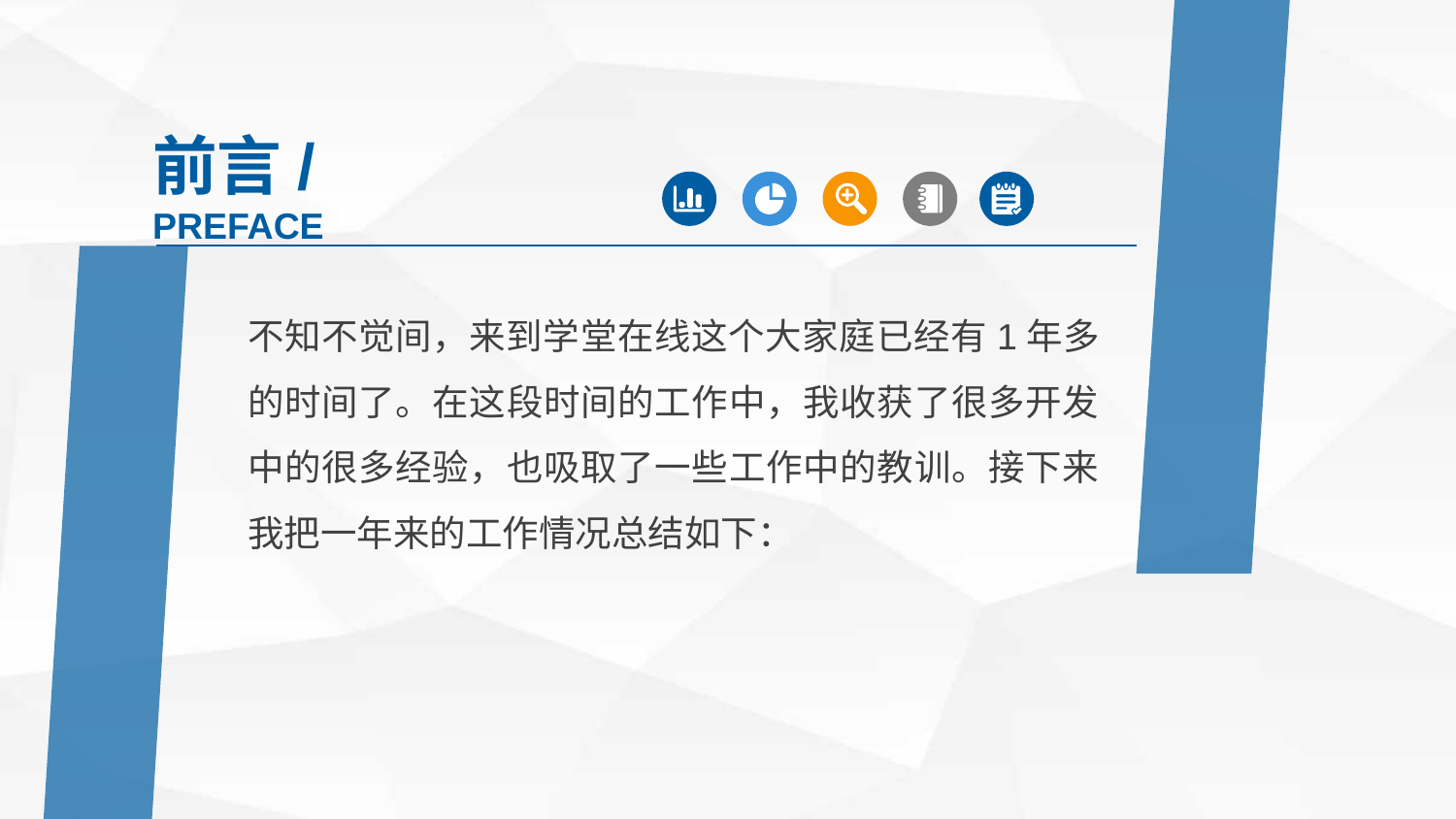

前言/PREFACE

不知不觉间，来到学堂在线这个大家庭已经有1年多的时间了。在这段时间的工作中，我收获了很多开发中的很多经验，也吸取了一些工作中的教训。接下来我把一年来的工作情况总结如下：